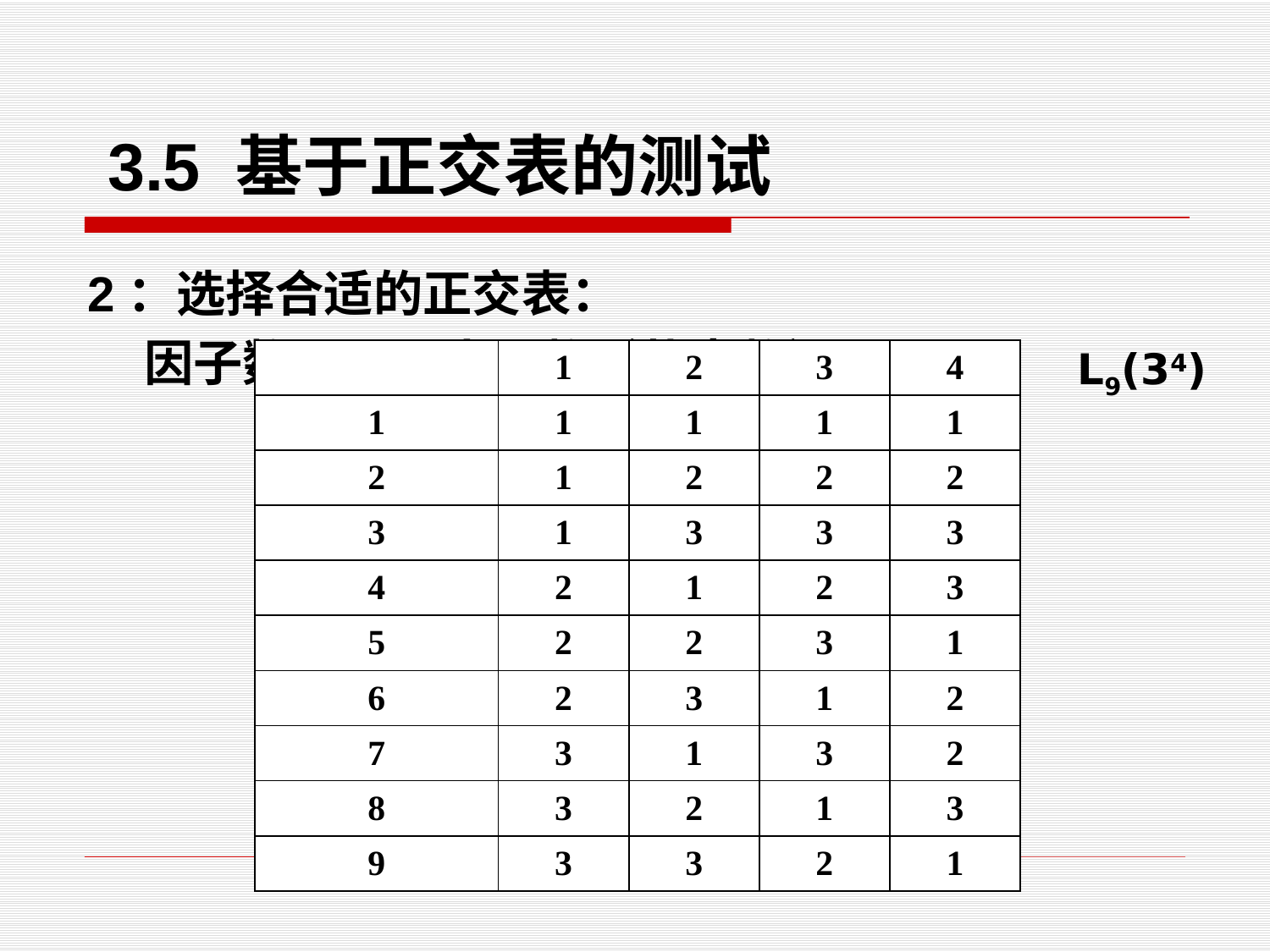

# 3.5 基于正交表的测试
2：选择合适的正交表：
    因子数：4；水平数（状态数）：3
L9(34)
|  | 1 | 2 | 3 | 4 |
| --- | --- | --- | --- | --- |
| 1 | 1 | 1 | 1 | 1 |
| 2 | 1 | 2 | 2 | 2 |
| 3 | 1 | 3 | 3 | 3 |
| 4 | 2 | 1 | 2 | 3 |
| 5 | 2 | 2 | 3 | 1 |
| 6 | 2 | 3 | 1 | 2 |
| 7 | 3 | 1 | 3 | 2 |
| 8 | 3 | 2 | 1 | 3 |
| 9 | 3 | 3 | 2 | 1 |